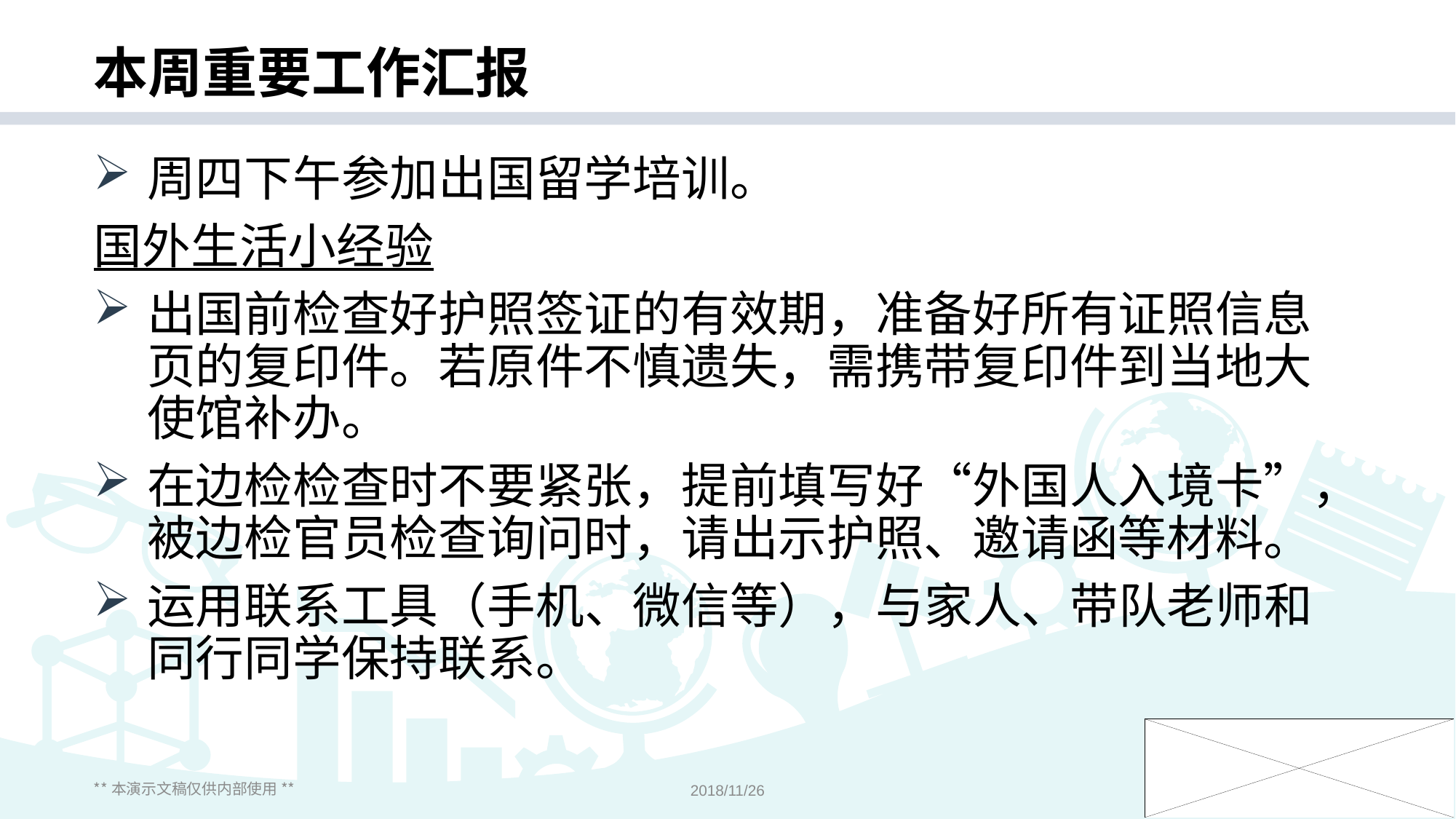

# 本周重要工作汇报
周四下午参加出国留学培训。
国外生活小经验
出国前检查好护照签证的有效期，准备好所有证照信息页的复印件。若原件不慎遗失，需携带复印件到当地大使馆补办。
在边检检查时不要紧张，提前填写好“外国人入境卡”，被边检官员检查询问时，请出示护照、邀请函等材料。
运用联系工具（手机、微信等），与家人、带队老师和同行同学保持联系。
** 本演示文稿仅供内部使用 **
2018/11/26
6